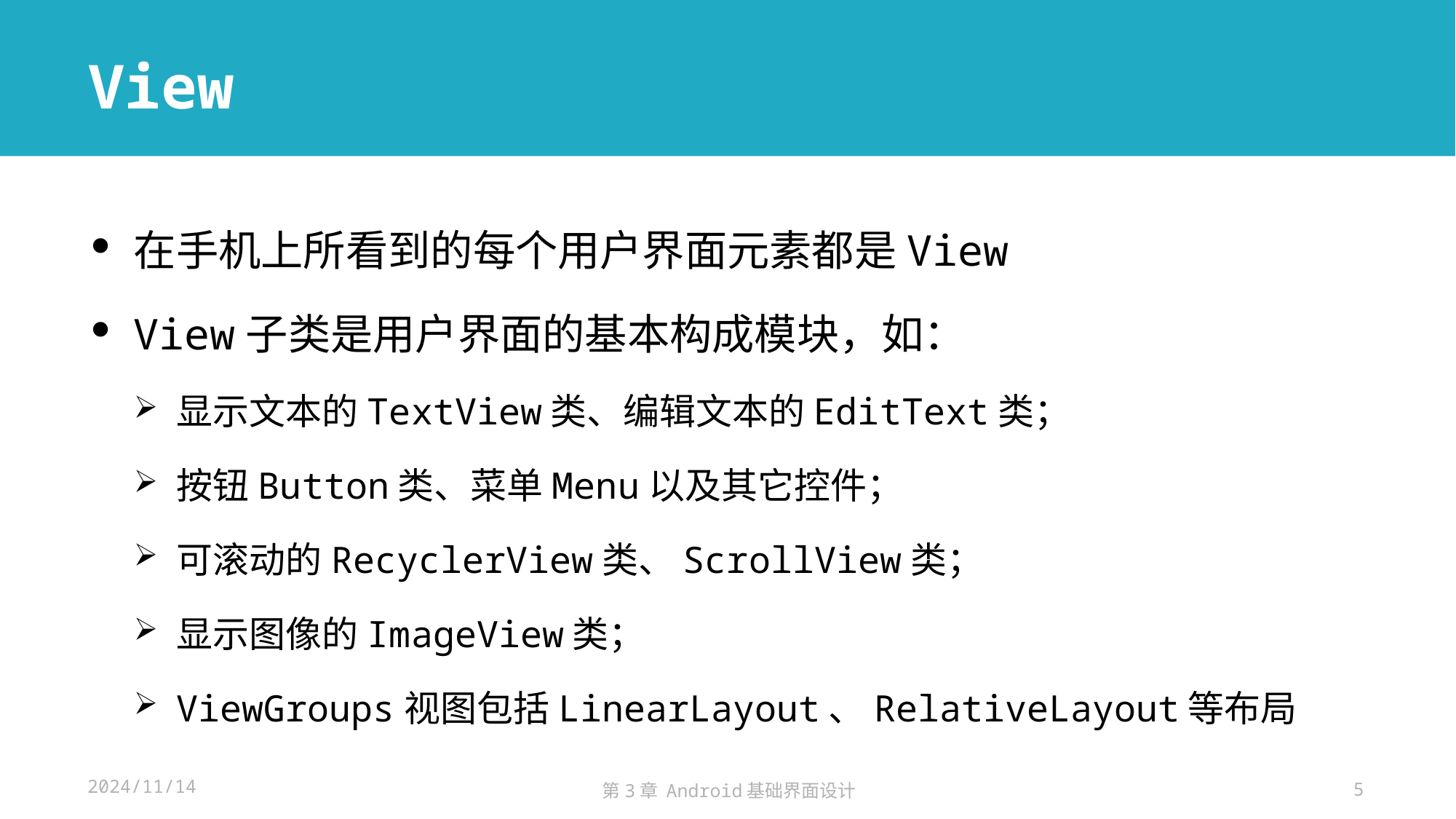

# View
在手机上所看到的每个用户界面元素都是View
View子类是用户界面的基本构成模块，如：
显示文本的TextView类、编辑文本的EditText类；
按钮Button类、菜单Menu以及其它控件；
可滚动的RecyclerView类、ScrollView类；
显示图像的ImageView类；
ViewGroups视图包括LinearLayout、RelativeLayout等布局
2024/11/14
第3章 Android基础界面设计
5